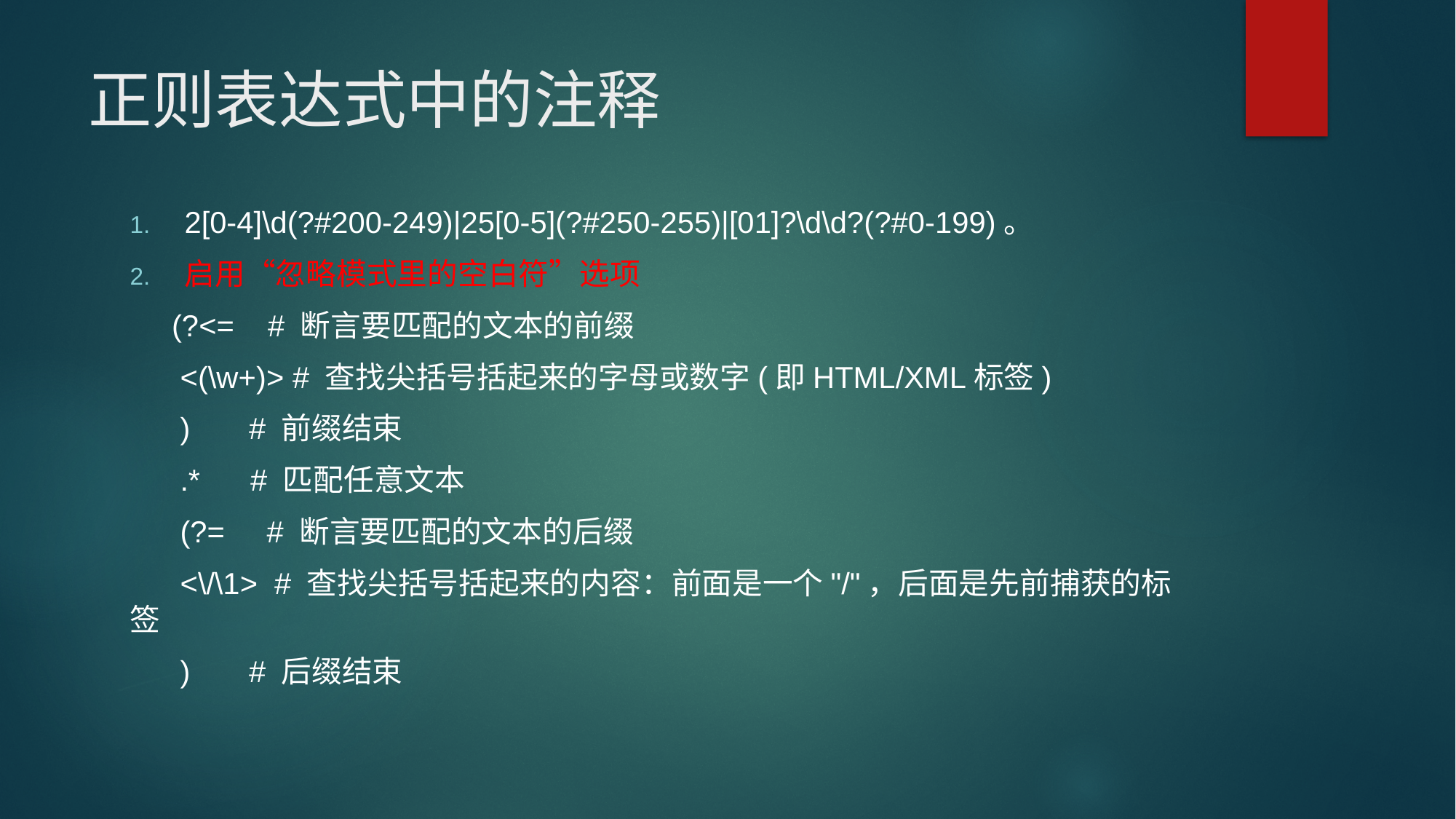

# 正则表达式中的注释
2[0-4]\d(?#200-249)|25[0-5](?#250-255)|[01]?\d\d?(?#0-199)。
启用“忽略模式里的空白符”选项
     (?<=    # 断言要匹配的文本的前缀
      <(\w+)> # 查找尖括号括起来的字母或数字(即HTML/XML标签)
      )       # 前缀结束
      .*      # 匹配任意文本
      (?=     # 断言要匹配的文本的后缀
      <\/\1>  # 查找尖括号括起来的内容：前面是一个"/"，后面是先前捕获的标签
      )       # 后缀结束